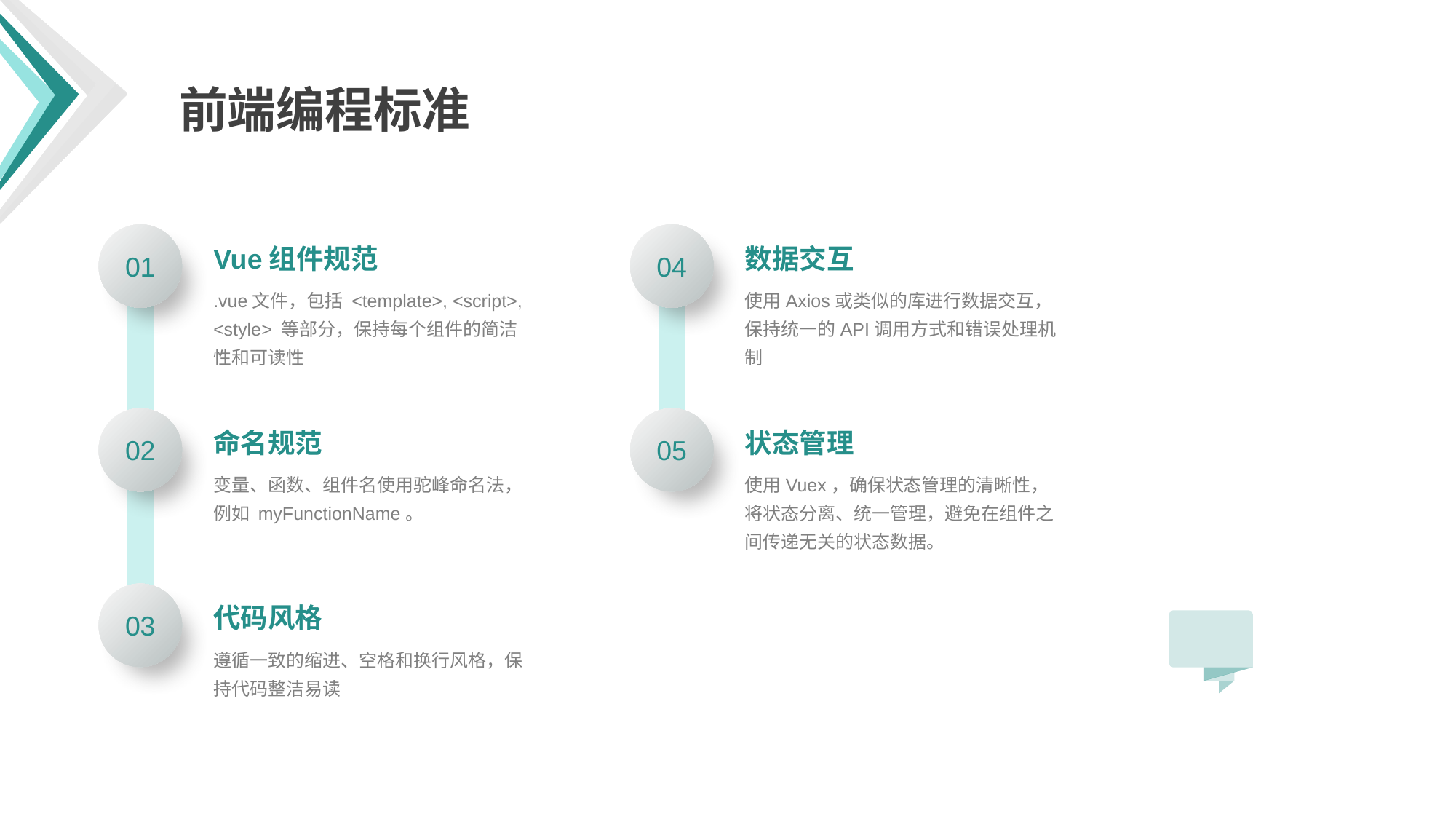

前端编程标准

01

04

Vue组件规范
数据交互

单击输入文字
.vue文件，包括 <template>, <script>, <style> 等部分，保持每个组件的简洁性和可读性
使用Axios或类似的库进行数据交互，保持统一的API调用方式和错误处理机制
点此输入内容或者复制您的内容在这里，通过复制您的文本后，在此框中选择粘贴

02

05

命名规范
状态管理
变量、函数、组件名使用驼峰命名法，例如 myFunctionName。
使用Vuex，确保状态管理的清晰性，将状态分离、统一管理，避免在组件之间传递无关的状态数据。

03

代码风格

遵循一致的缩进、空格和换行风格，保持代码整洁易读